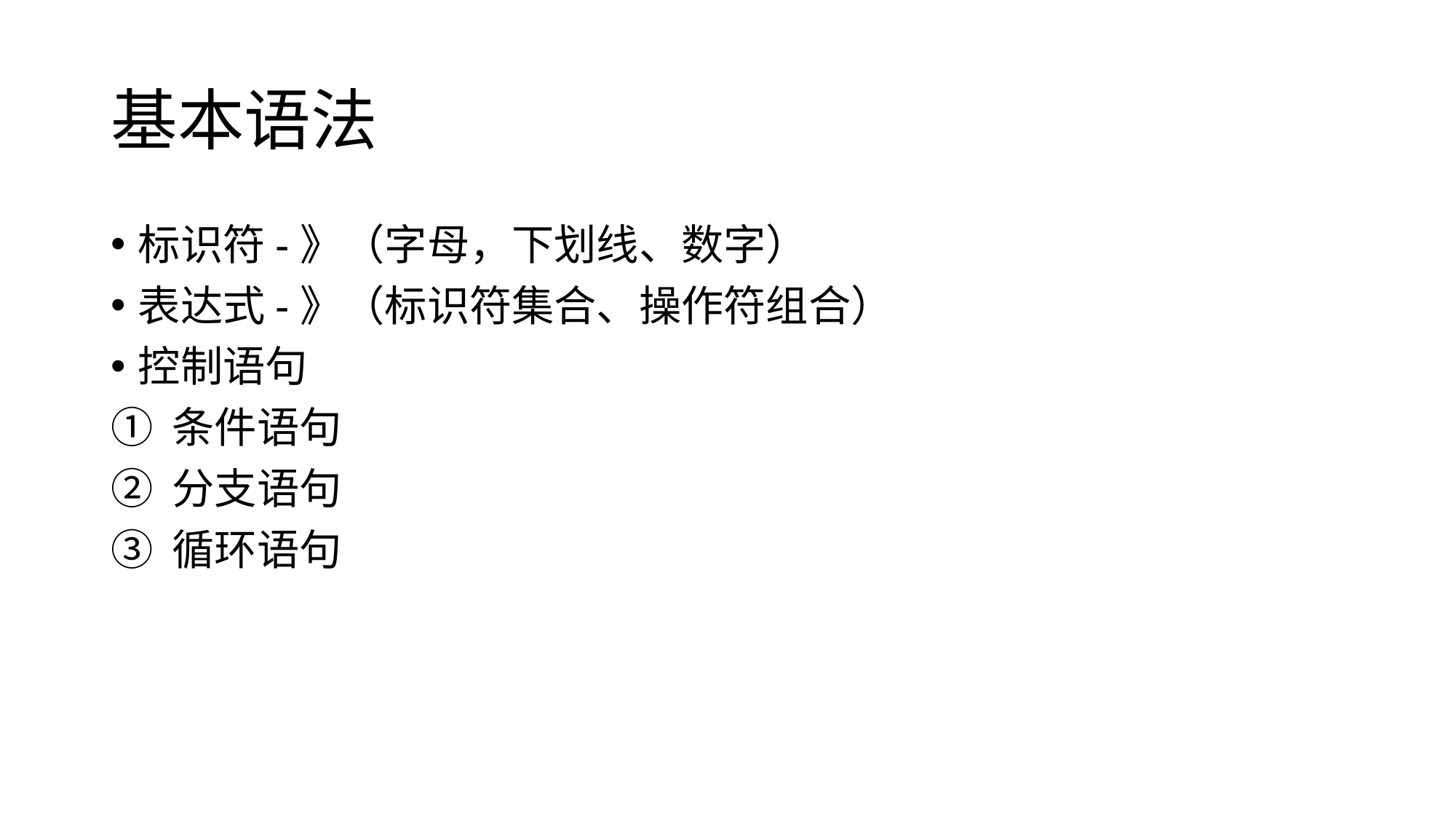

# 基本语法
标识符-》（字母，下划线、数字）
表达式-》（标识符集合、操作符组合）
控制语句
条件语句
分支语句
循环语句